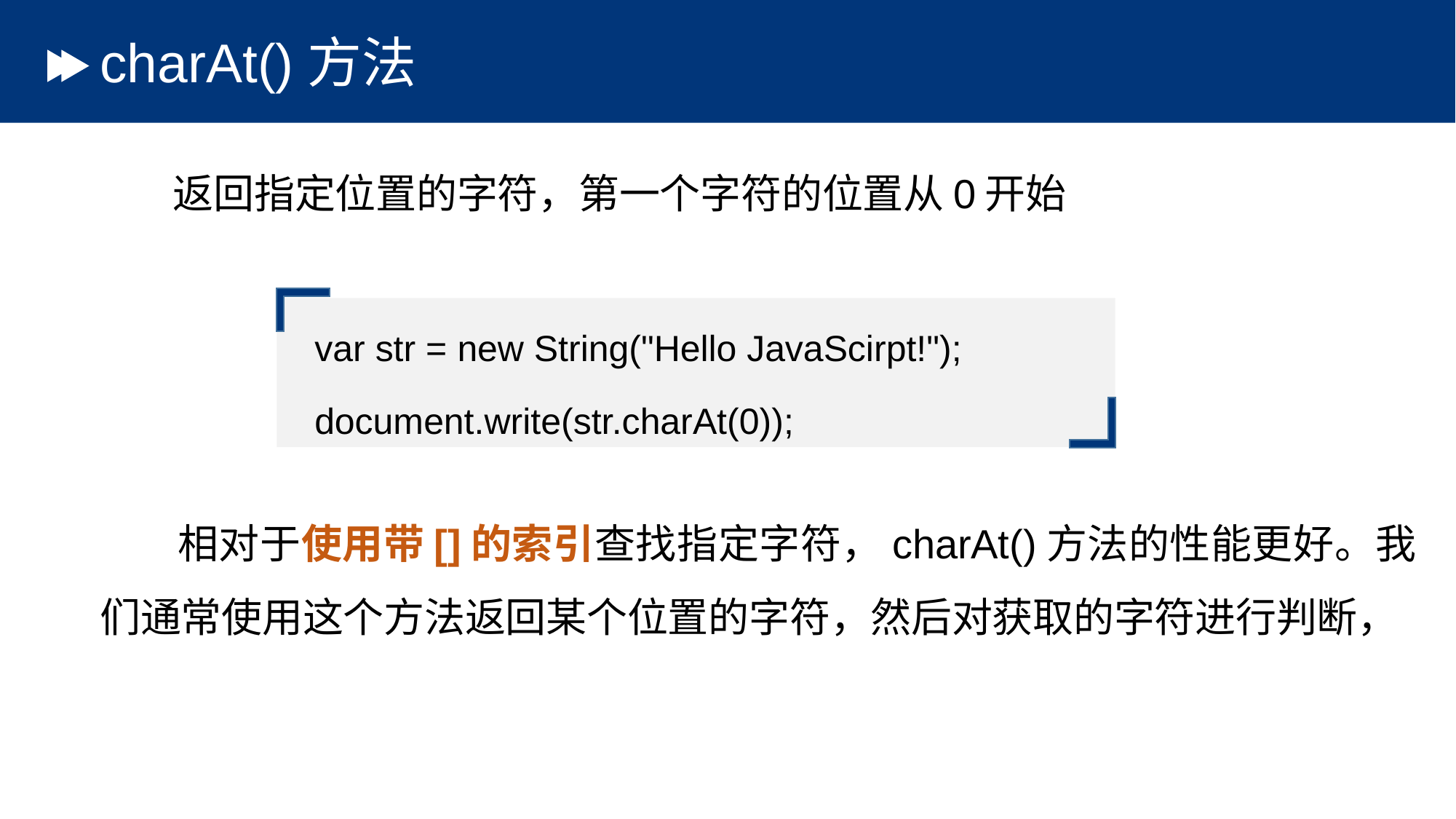

# charAt()方法
       返回指定位置的字符，第一个字符的位置从0开始

       相对于使用带[]的索引查找指定字符，charAt()方法的性能更好。我们通常使用这个方法返回某个位置的字符，然后对获取的字符进行判断，

var str = new String("Hello JavaScirpt!");
document.write(str.charAt(0));